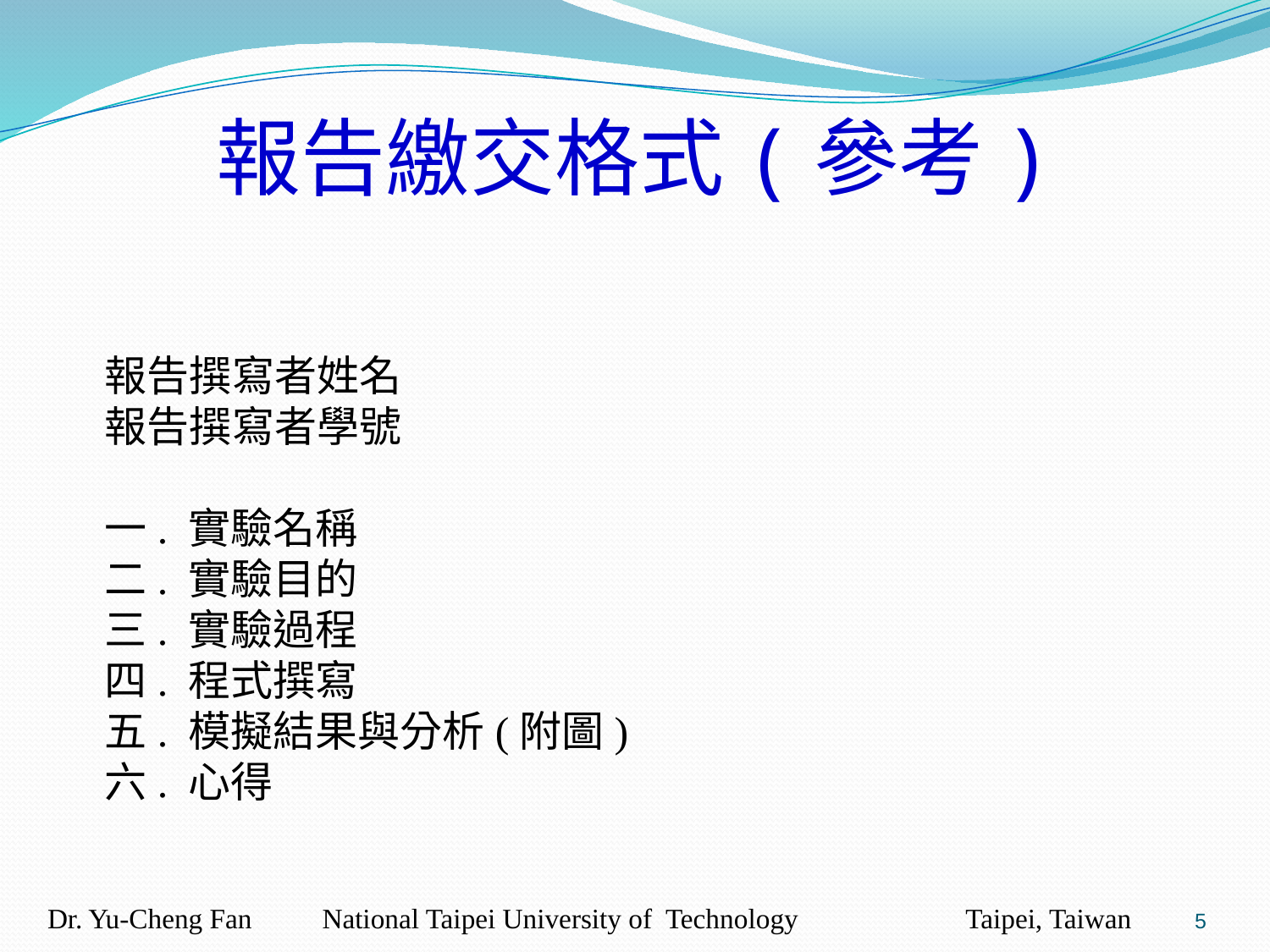

# 報告繳交格式(參考)
報告撰寫者姓名
報告撰寫者學號

一. 實驗名稱
二. 實驗目的
三. 實驗過程
四. 程式撰寫
五. 模擬結果與分析(附圖)
六. 心得
5
Dr. Yu-Cheng Fan          National Taipei University of  Technology                        Taipei, Taiwan